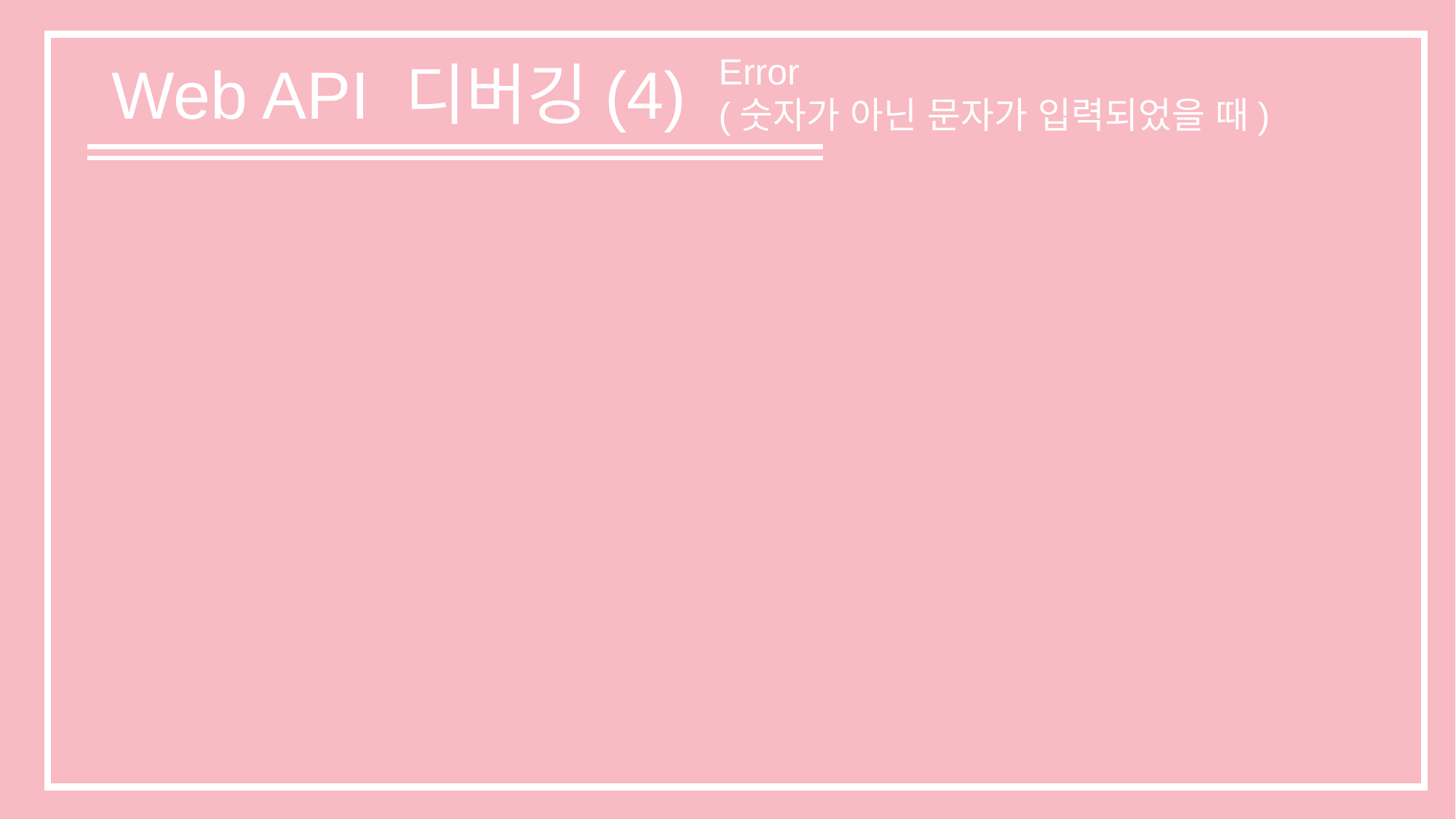

Error
(숫자가 아닌 문자가 입력되었을 때)
Web API 디버깅(4)